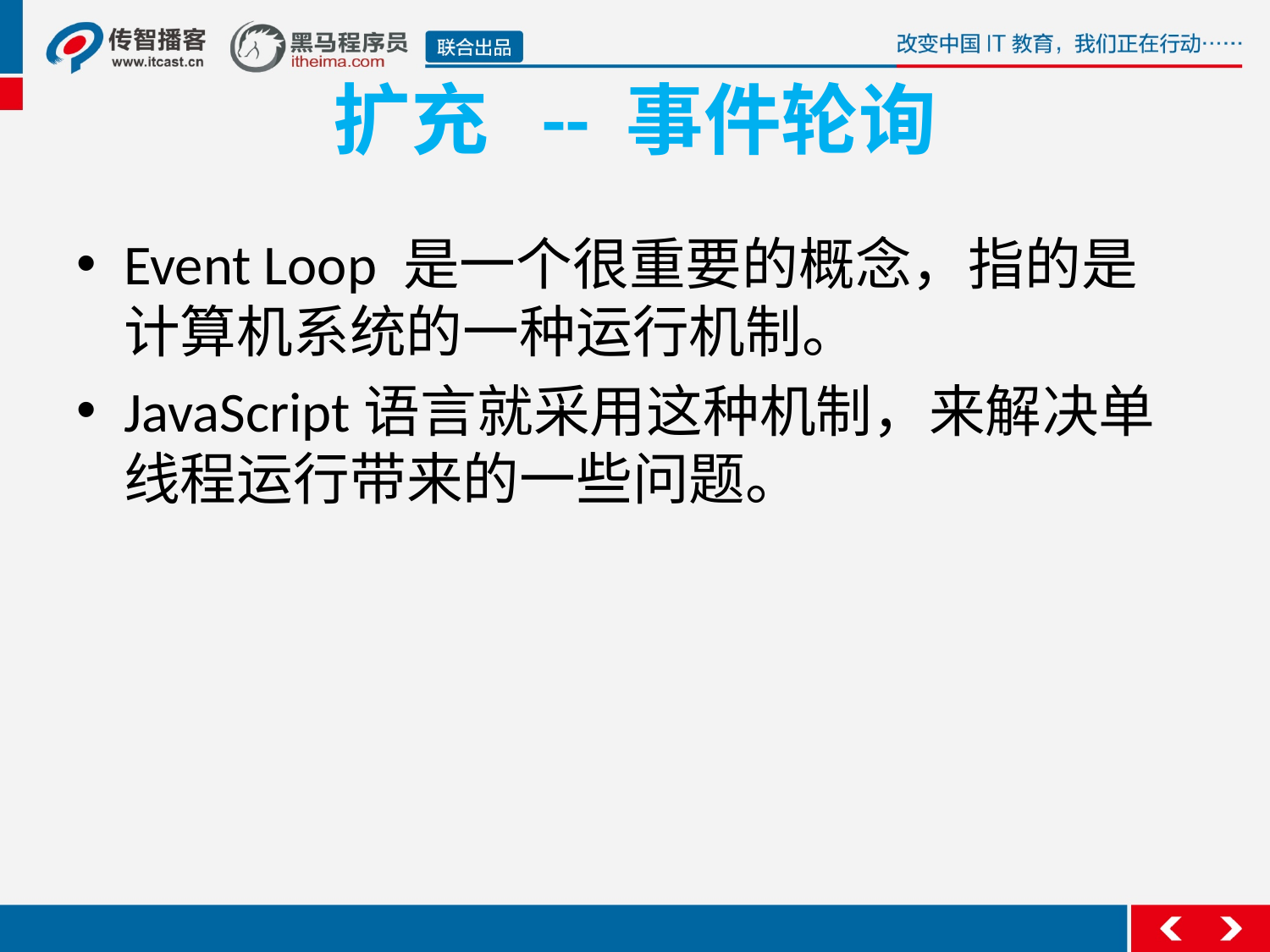

# 扩充  -- 事件轮询
Event Loop 是一个很重要的概念，指的是计算机系统的一种运行机制。
JavaScript语言就采用这种机制，来解决单线程运行带来的一些问题。